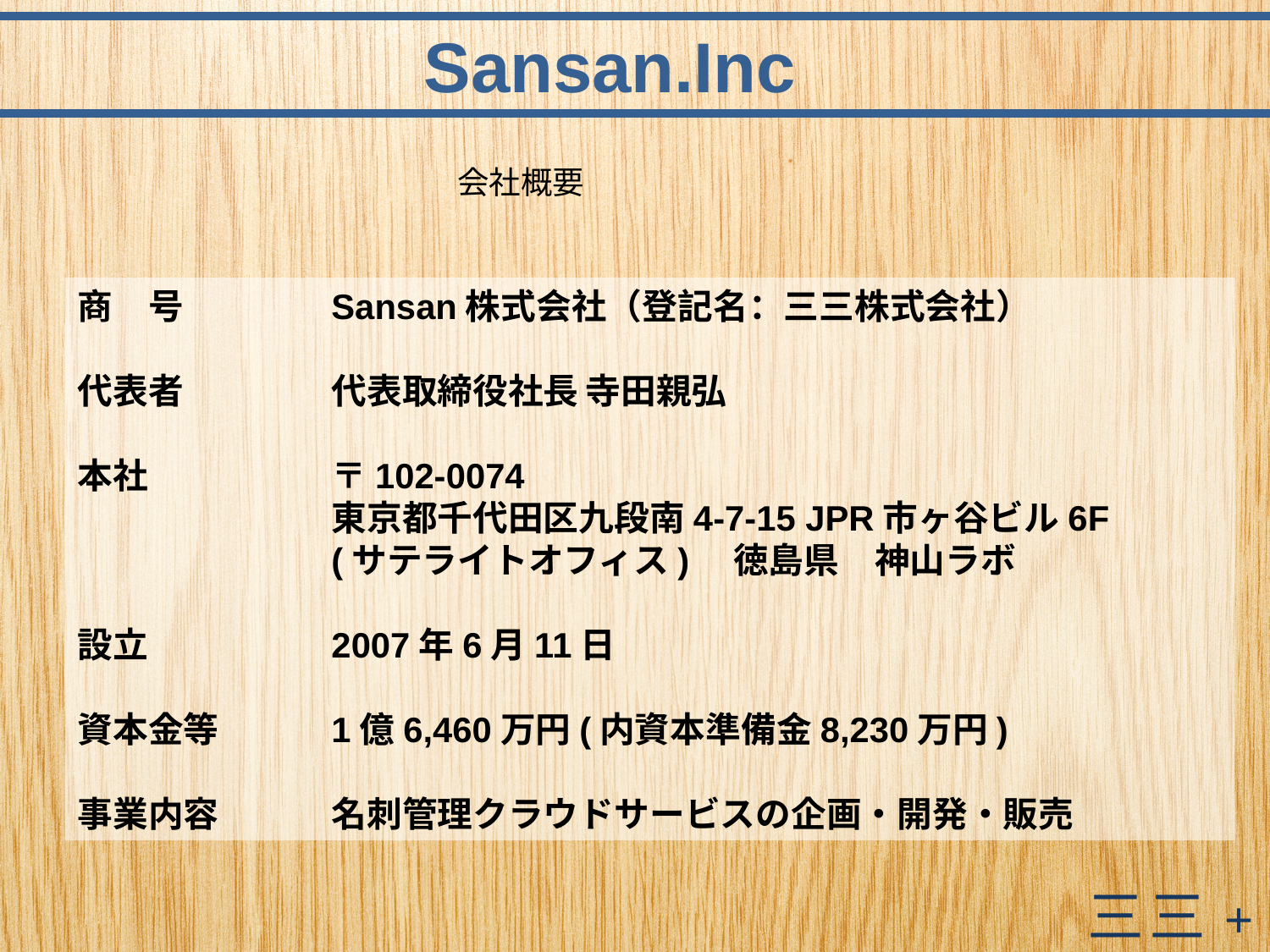

Sansan.Inc
会社概要
商　号		Sansan株式会社（登記名：三三株式会社）
代表者		代表取締役社長	寺田親弘
本社		〒102-0074
		東京都千代田区九段南4-7-15 JPR市ヶ谷ビル6F
		(サテライトオフィス)　徳島県　神山ラボ

設立		2007年6月11日

資本金等	1億6,460万円(内資本準備金8,230万円)
事業内容　	名刺管理クラウドサービスの企画・開発・販売